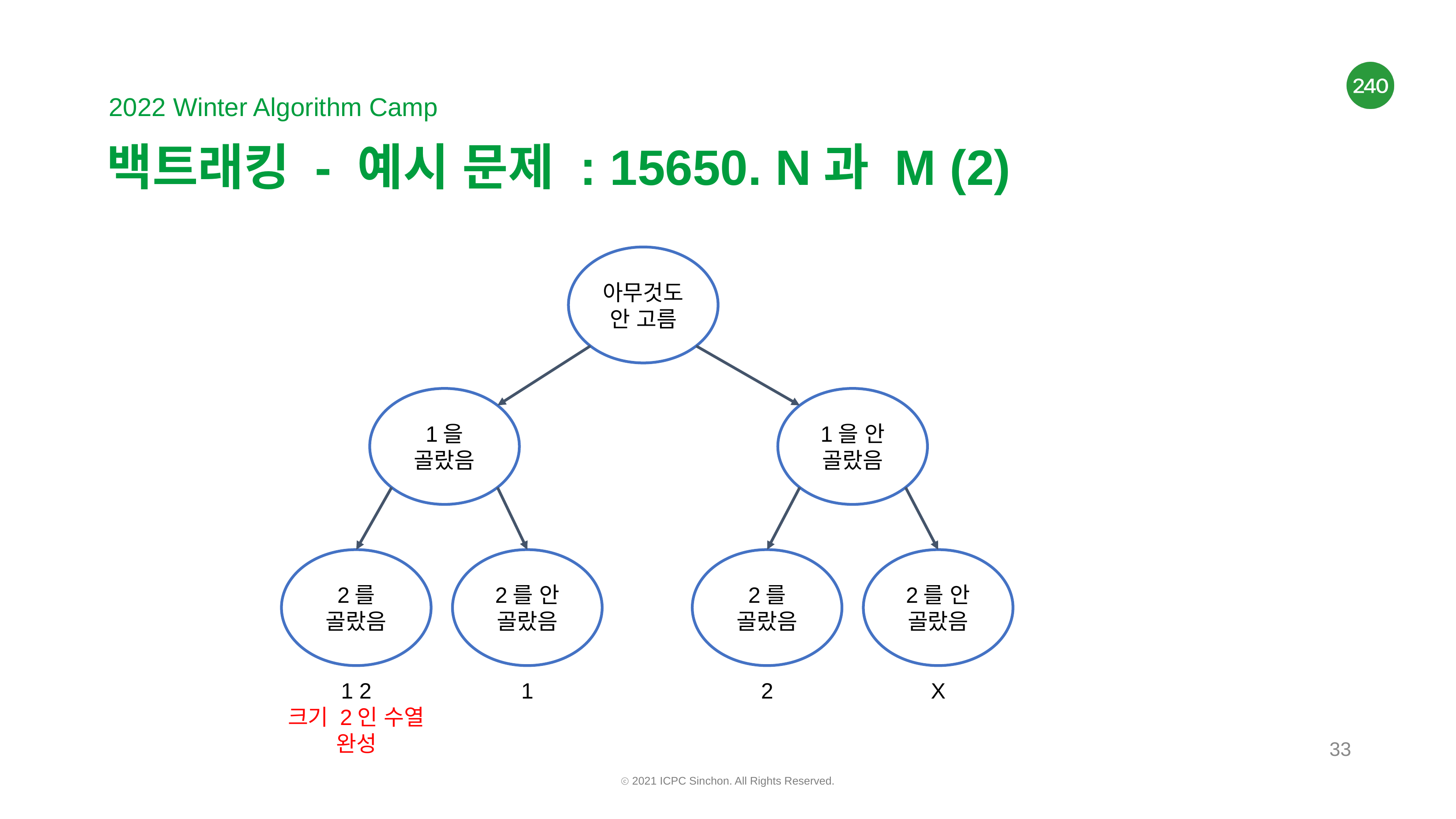

# 백트래킹 - 예시 문제 : 15650. N과 M (2)
아무것도 안 고름
1을 골랐음
1을 안 골랐음
2를 골랐음
2를 안 골랐음
2를 골랐음
2를 안 골랐음
1 2
크기 2인 수열 완성
1
2
X
33
ⓒ 2021 ICPC Sinchon. All Rights Reserved.